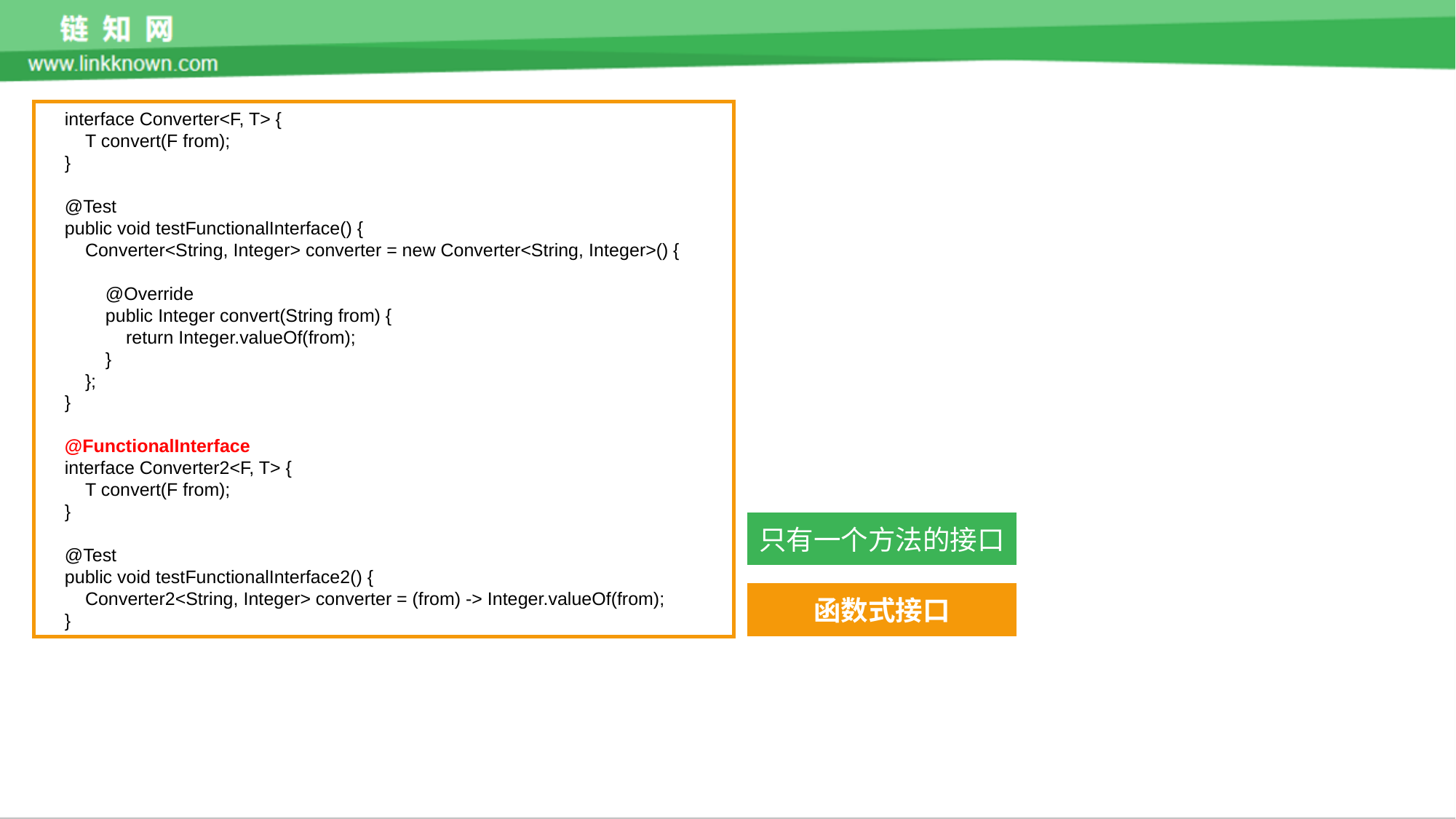

interface Converter<F, T> {
        T convert(F from);
    }

    @Test
    public void testFunctionalInterface() {
        Converter<String, Integer> converter = new Converter<String, Integer>() {

            @Override
            public Integer convert(String from) {
                return Integer.valueOf(from);
            }
        };
    }

    @FunctionalInterface
    interface Converter2<F, T> {
        T convert(F from);
    }

    @Test
    public void testFunctionalInterface2() {
        Converter2<String, Integer> converter = (from) -> Integer.valueOf(from);
    }
只有一个方法的接口
函数式接口